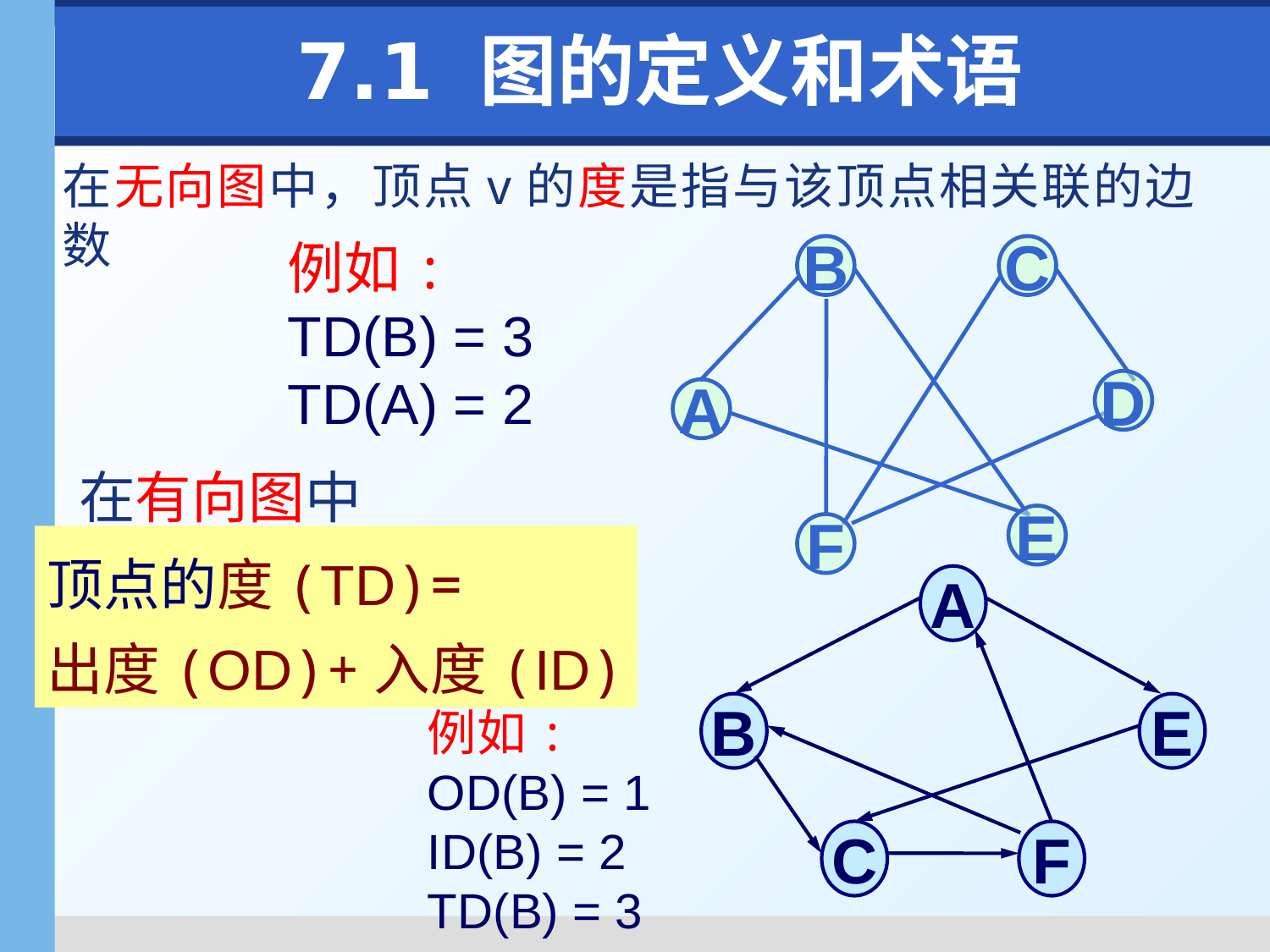

7.1 图的定义和术语
在无向图中，顶点v的度是指与该顶点相关联的边数
例如:
TD(B) = 3
TD(A) = 2
B
C

D
A

E
F
在有向图中
顶点的度(TD)=
出度(OD)+入度(ID)
A

B
E

C
F

例如:
OD(B) = 1
ID(B) = 2
TD(B) = 3